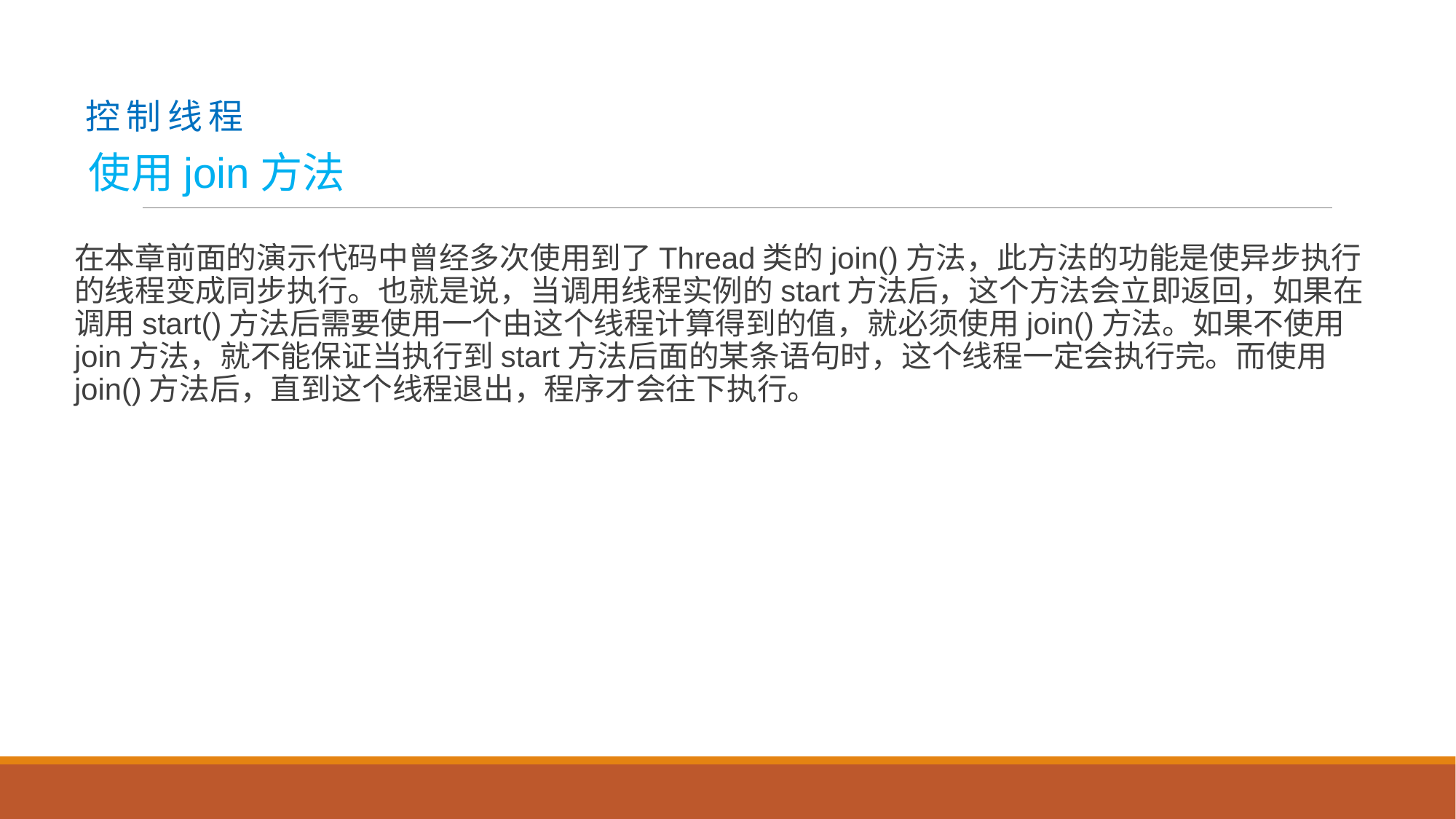

# 控 制 线 程
使用join方法
在本章前面的演示代码中曾经多次使用到了Thread类的join()方法，此方法的功能是使异步执行的线程变成同步执行。也就是说，当调用线程实例的start方法后，这个方法会立即返回，如果在调用start()方法后需要使用一个由这个线程计算得到的值，就必须使用join()方法。如果不使用join方法，就不能保证当执行到start方法后面的某条语句时，这个线程一定会执行完。而使用join()方法后，直到这个线程退出，程序才会往下执行。